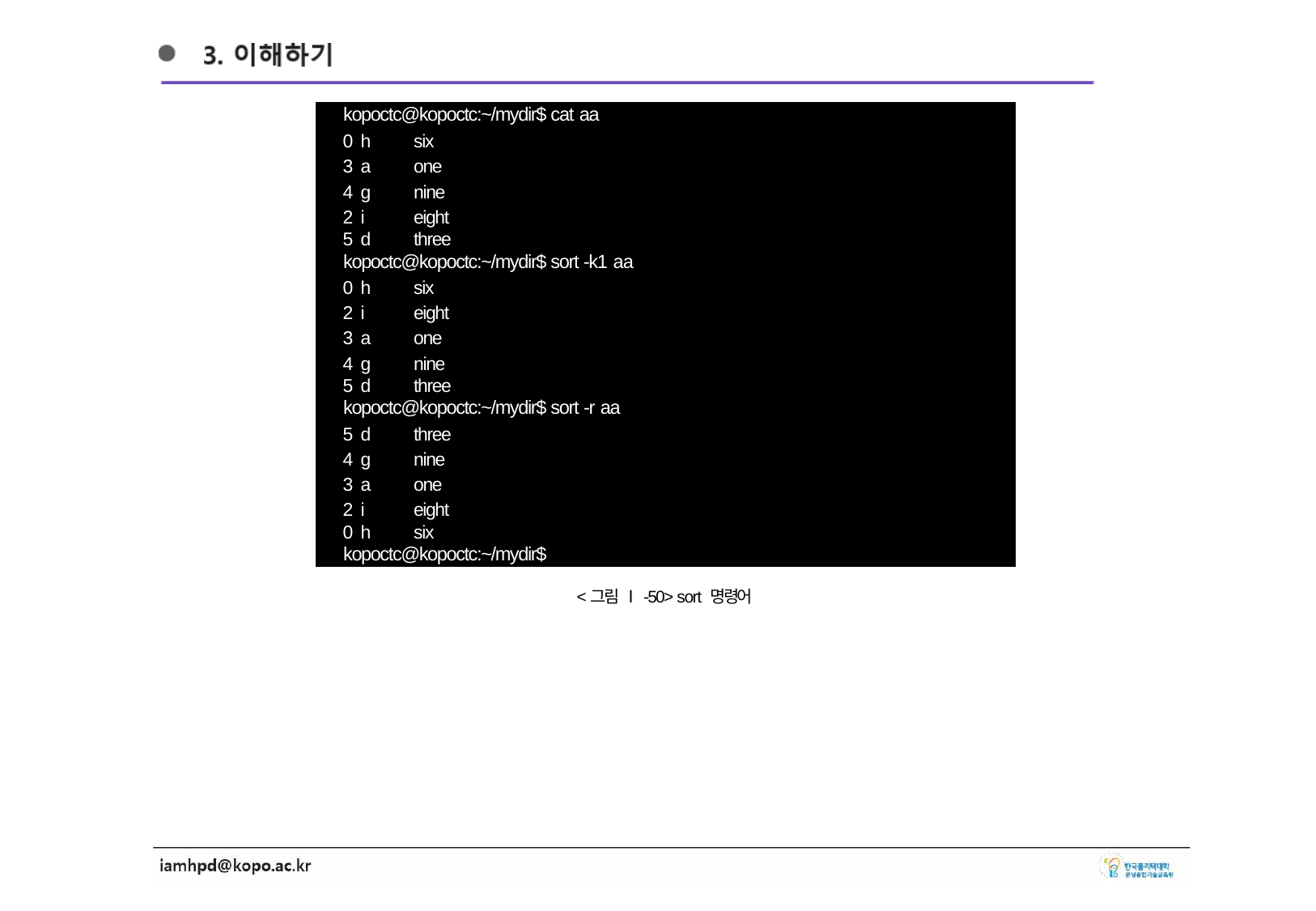

kopoctc@kopoctc:~/mydir$ cat aa

| 0 | h | six |
| --- | --- | --- |
| 3 | a | one |
| 4 | g | nine |
| 2 | i | eight |
| 5 | d | three |
kopoctc@kopoctc:~/mydir$ sort -k1 aa
| 0 | h | six |
| --- | --- | --- |
| 2 | i | eight |
| 3 | a | one |
| 4 | g | nine |
| 5 | d | three |
kopoctc@kopoctc:~/mydir$ sort -r aa
| 5 | d | three |
| --- | --- | --- |
| 4 | g | nine |
| 3 | a | one |
| 2 | i | eight |
| 0 | h | six |
kopoctc@kopoctc:~/mydir$

<그림 Ⅰ-50> sort 명령어